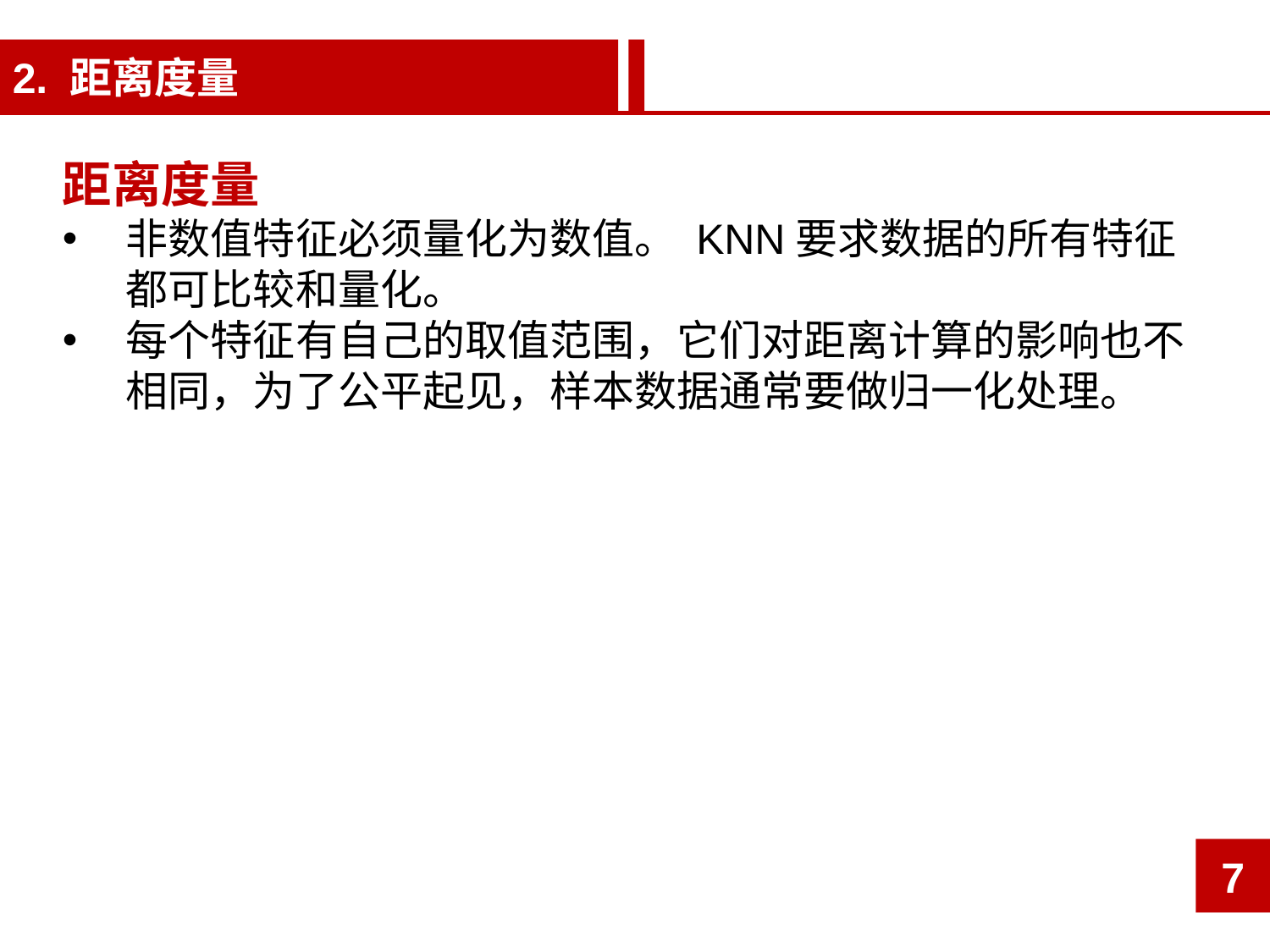

2. 距离度量

距离度量
非数值特征必须量化为数值。 KNN要求数据的所有特征都可比较和量化。
每个特征有自己的取值范围，它们对距离计算的影响也不相同，为了公平起见，样本数据通常要做归一化处理。

7